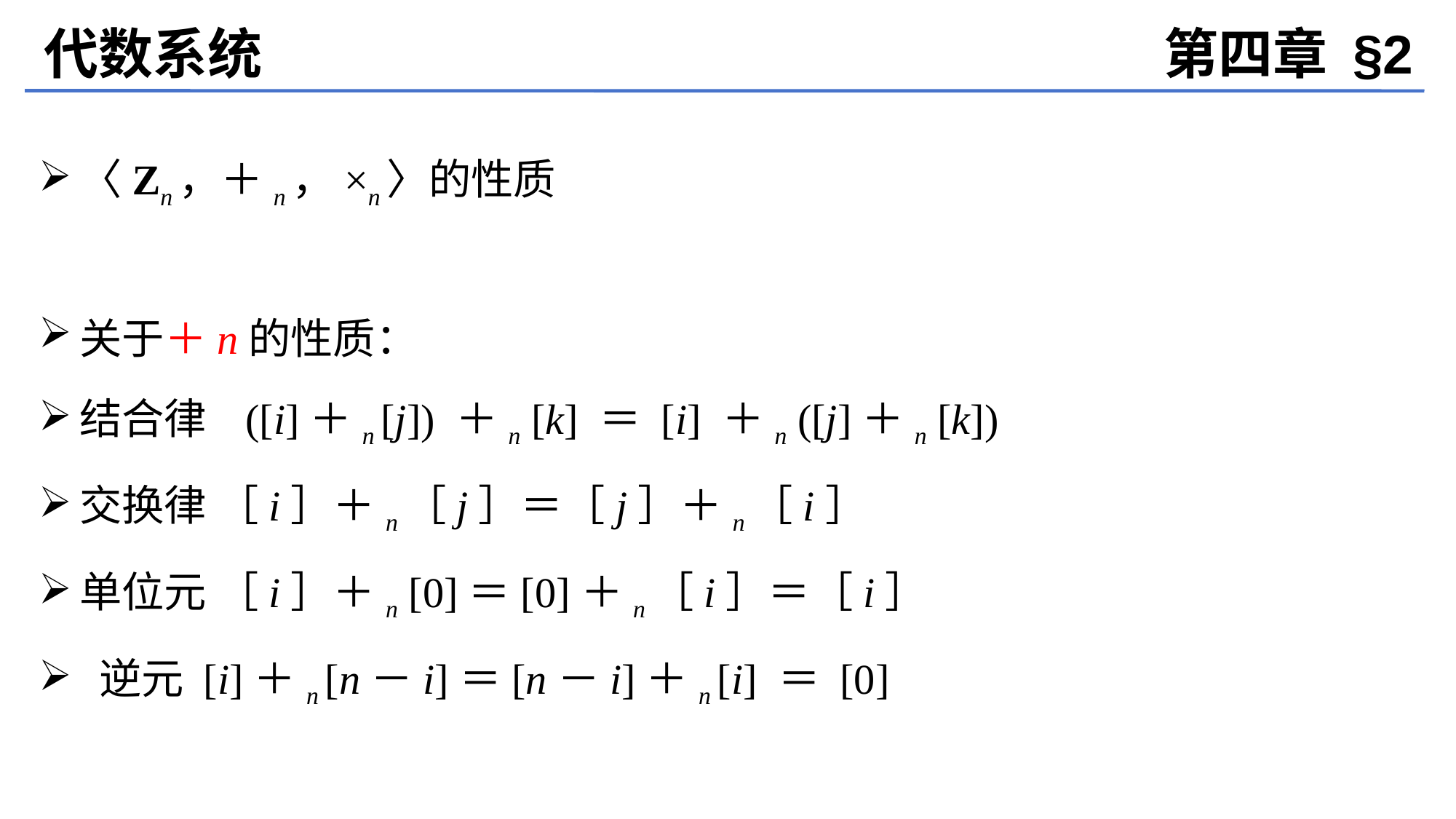

代数系统
第四章 §2
〈Zn，＋n，×n〉的性质

关于＋n的性质：
结合律   ([i]＋n [j]) ＋n [k] ＝ [i] ＋n ([j]＋n [k])
交换律 ［i］＋n［j］＝［j］＋n［i］
单位元 ［i］＋n [0]＝[0]＋n［i］＝［i］
 逆元 [i]＋n [n－i]＝[n－i]＋n [i] ＝ [0]